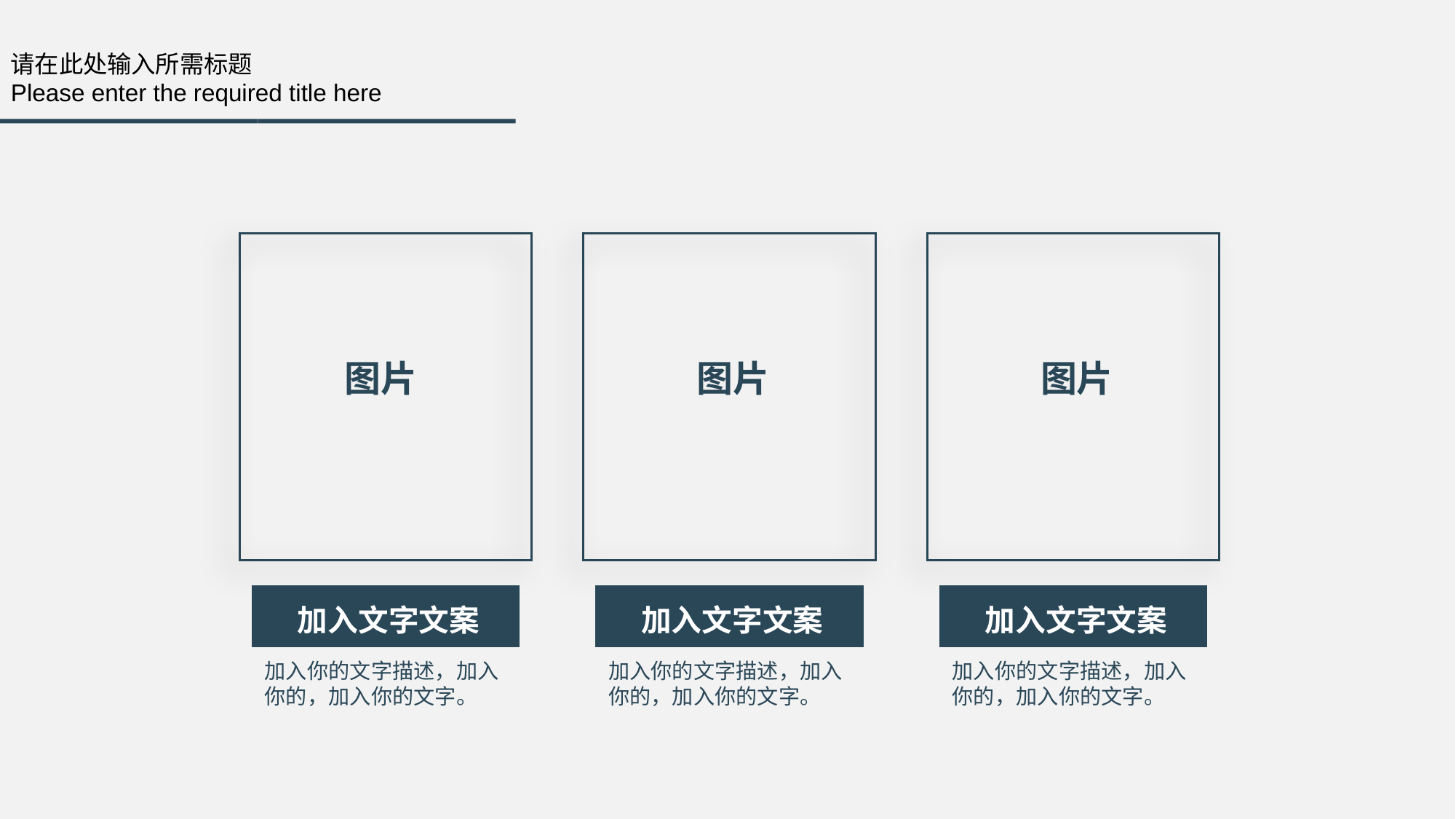

请在此处输入所需标题
Please enter the required title here

图片
图片
图片

加入文字文案
加入文字文案
加入文字文案
加入你的文字描述，加入你的，加入你的文字。
加入你的文字描述，加入你的，加入你的文字。
加入你的文字描述，加入你的，加入你的文字。